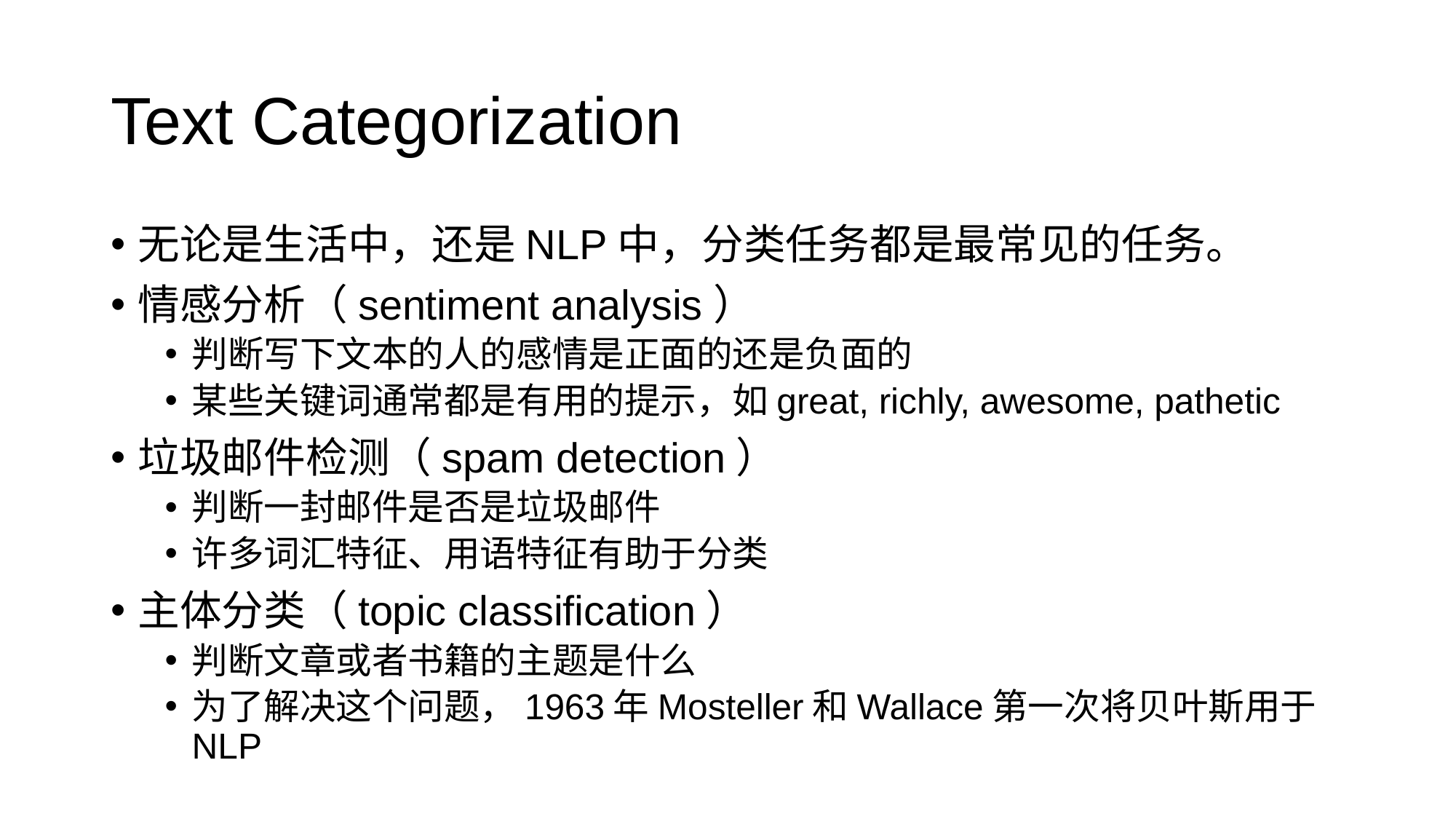

# Text Categorization
无论是生活中，还是NLP中，分类任务都是最常见的任务。
情感分析（sentiment analysis）
判断写下文本的人的感情是正面的还是负面的
某些关键词通常都是有用的提示，如great, richly, awesome, pathetic
垃圾邮件检测（spam detection）
判断一封邮件是否是垃圾邮件
许多词汇特征、用语特征有助于分类
主体分类（topic classification）
判断文章或者书籍的主题是什么
为了解决这个问题，1963年Mosteller和Wallace第一次将贝叶斯用于NLP